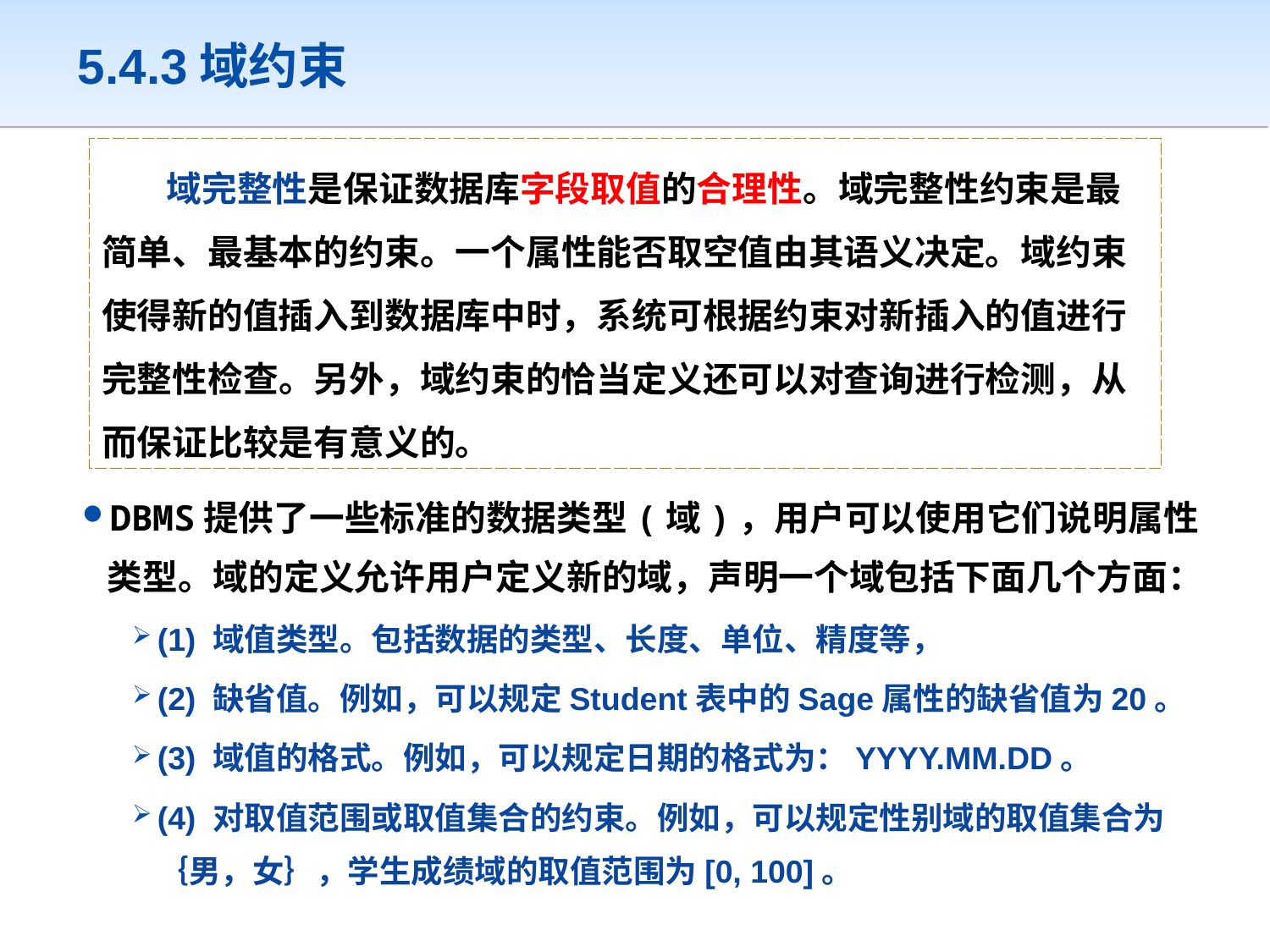

# 5.4.3域约束
       域完整性是保证数据库字段取值的合理性。域完整性约束是最简单、最基本的约束。一个属性能否取空值由其语义决定。域约束使得新的值插入到数据库中时，系统可根据约束对新插入的值进行完整性检查。另外，域约束的恰当定义还可以对查询进行检测，从而保证比较是有意义的。

DBMS提供了一些标准的数据类型(域)，用户可以使用它们说明属性类型。域的定义允许用户定义新的域，声明一个域包括下面几个方面：
(1) 域值类型。包括数据的类型、长度、单位、精度等，
(2) 缺省值。例如，可以规定Student表中的Sage属性的缺省值为20。
(3) 域值的格式。例如，可以规定日期的格式为：YYYY.MM.DD。
(4) 对取值范围或取值集合的约束。例如，可以规定性别域的取值集合为｛男，女｝，学生成绩域的取值范围为[0, 100]。